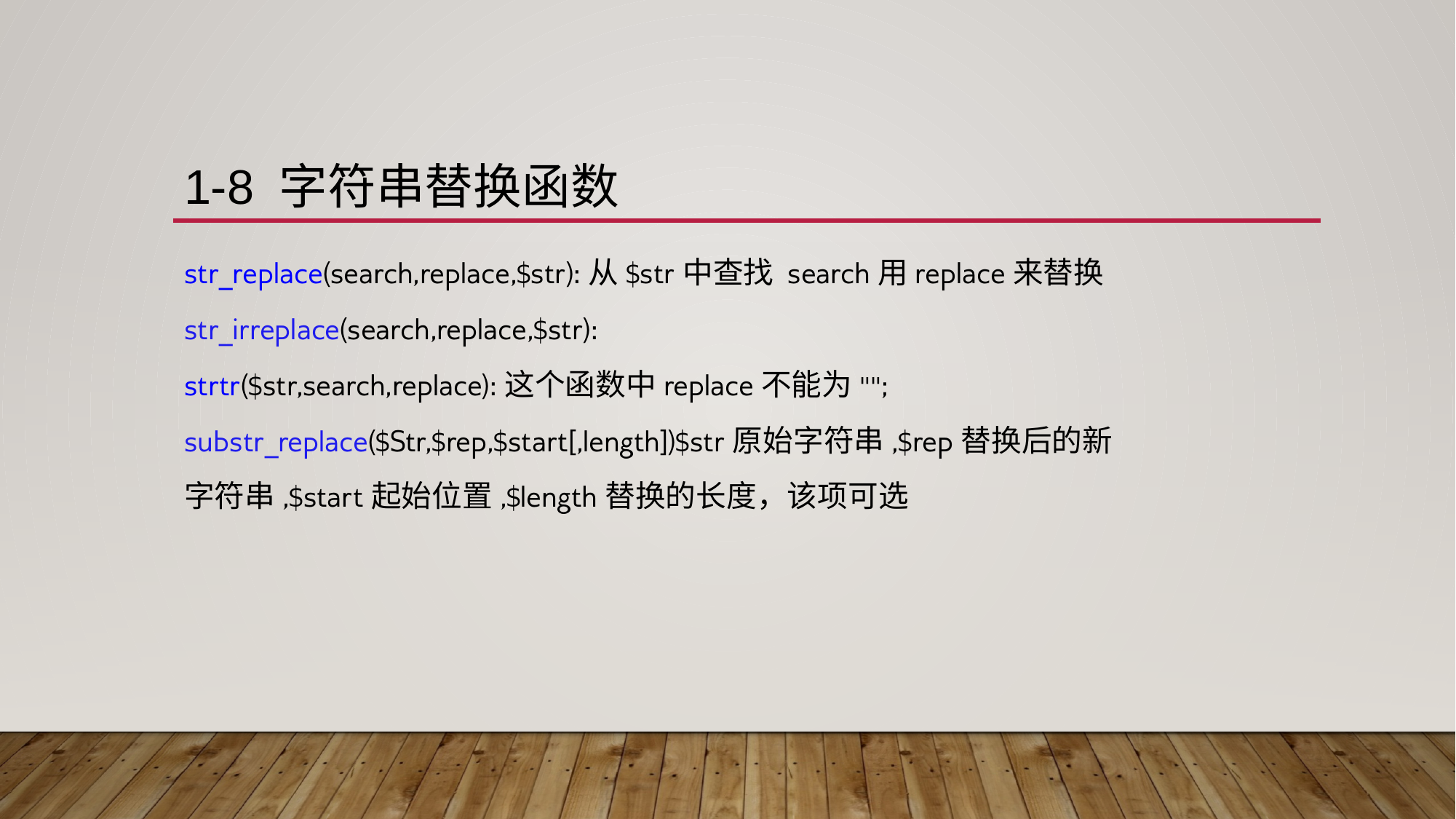

# 1-8 字符串替换函数
str_replace(search,replace,$str):从$str中查找 search用replace来替换
str_irreplace(search,replace,$str):
strtr($str,search,replace):这个函数中replace不能为"";
substr_replace($Str,$rep,$start[,length])$str原始字符串,$rep替换后的新
字符串,$start起始位置,$length替换的长度，该项可选